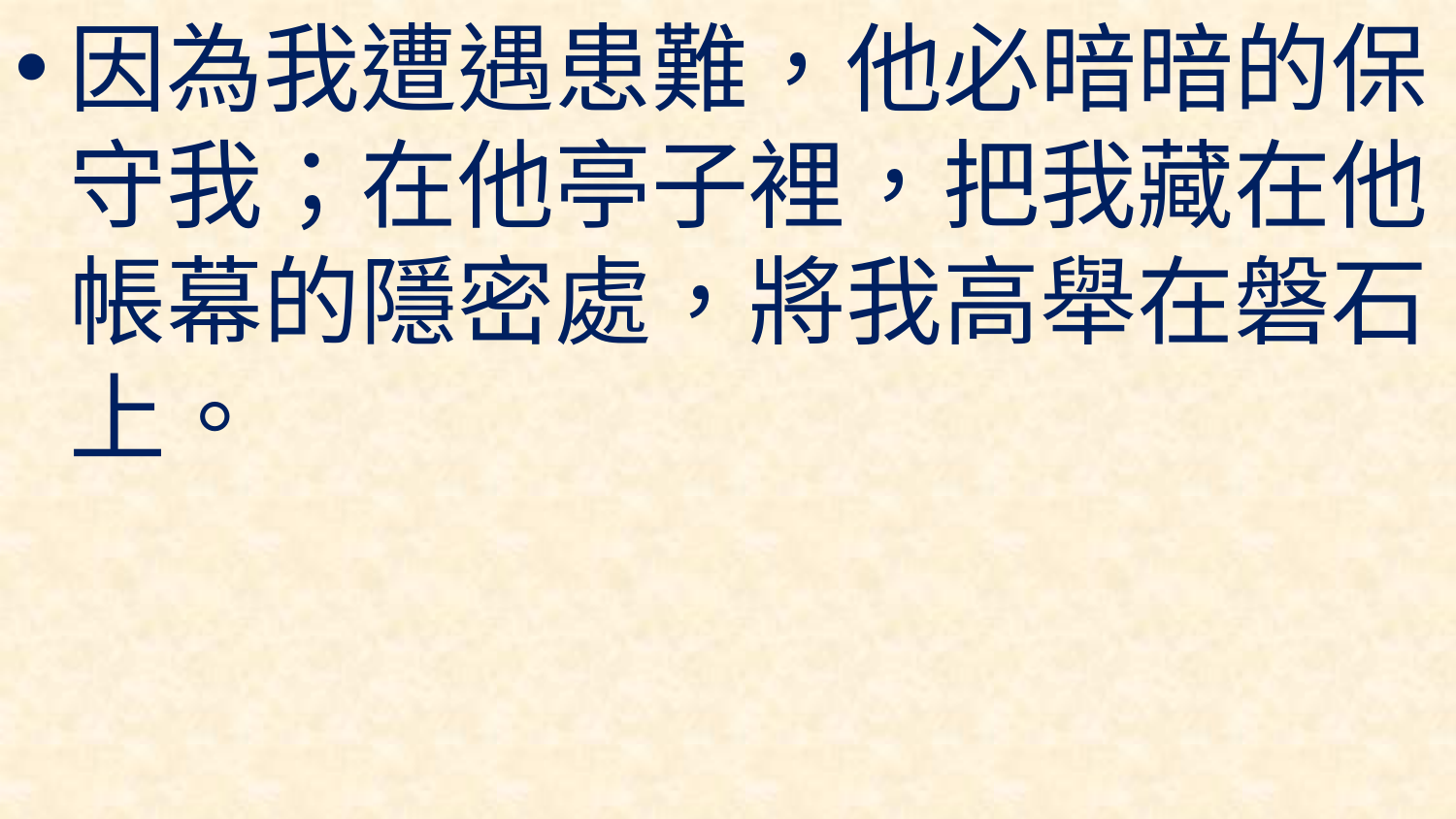

因為我遭遇患難，他必暗暗的保守我；在他亭子裡，把我藏在他帳幕的隱密處，將我高舉在磐石上。